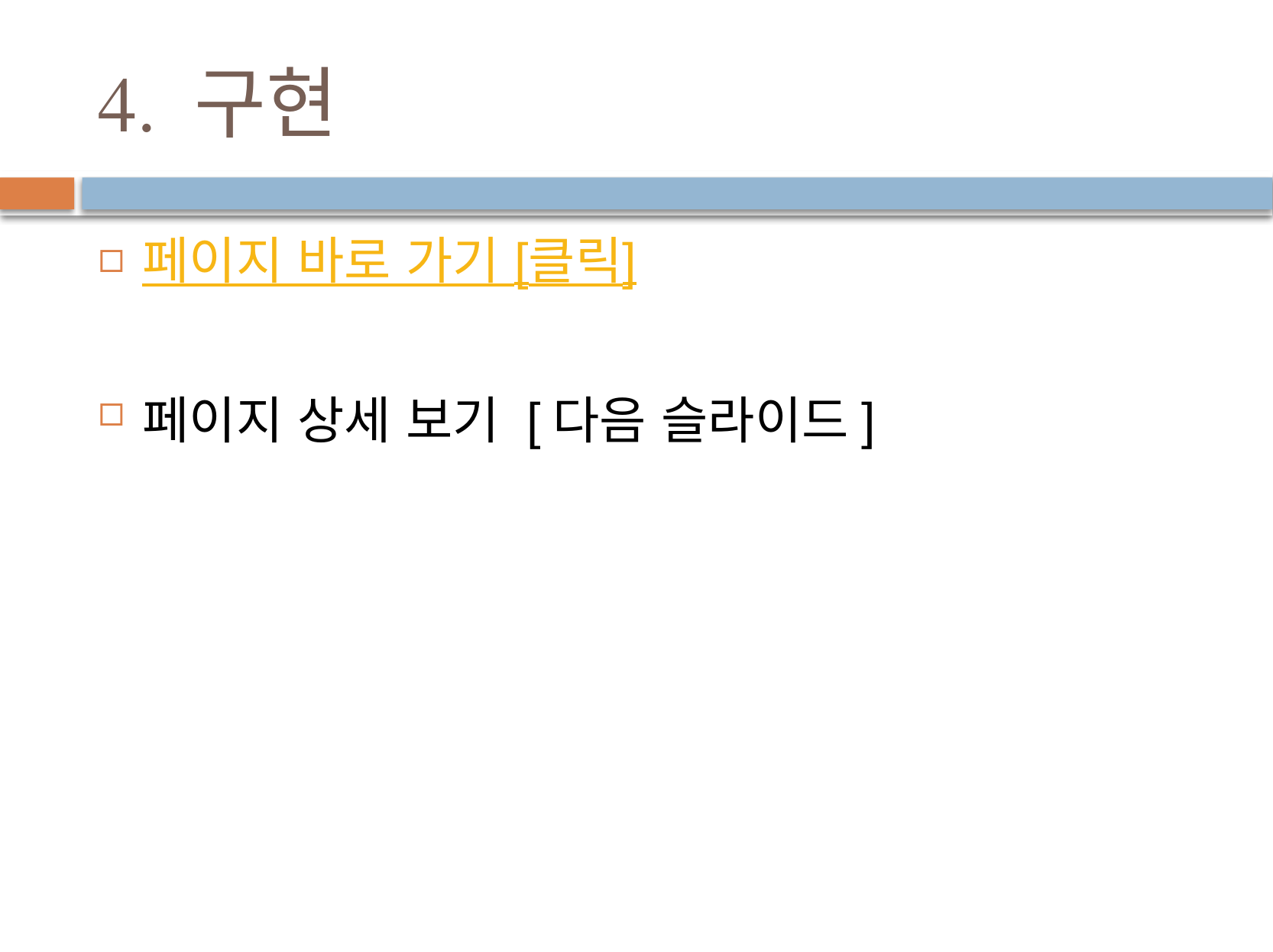

# 4. 구현
페이지 바로 가기 [클릭]

페이지 상세 보기 [다음 슬라이드]